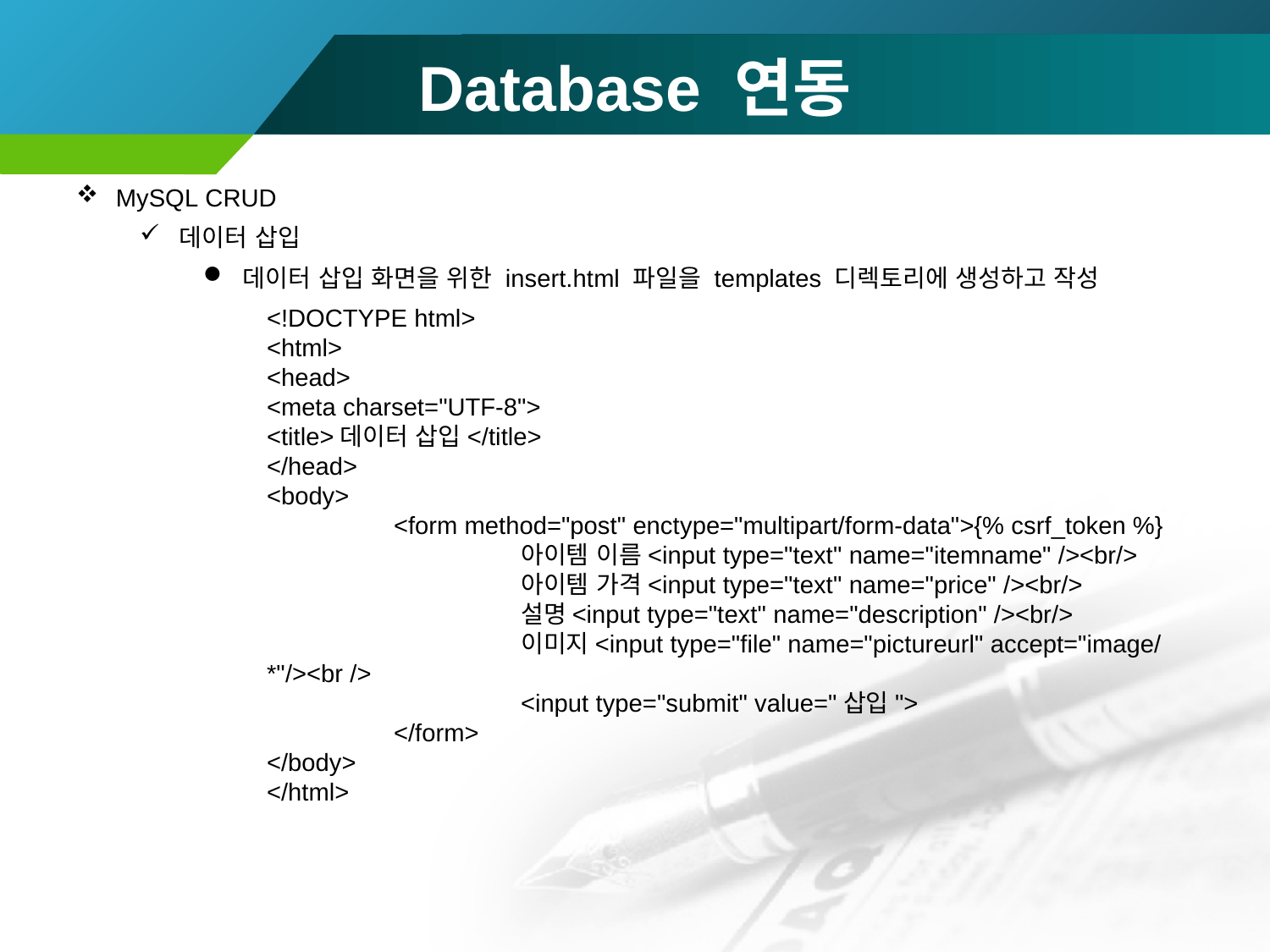

# Database 연동
MySQL CRUD
데이터 삽입
데이터 삽입 화면을 위한 insert.html 파일을 templates 디렉토리에 생성하고 작성
<!DOCTYPE html>
<html>
<head>
<meta charset="UTF-8">
<title>데이터 삽입</title>
</head>
<body>
	<form method="post" enctype="multipart/form-data">{% csrf_token %}
		아이템 이름<input type="text" name="itemname" /><br/>
		아이템 가격<input type="text" name="price" /><br/>
		설명<input type="text" name="description" /><br/>
		이미지<input type="file" name="pictureurl" accept="image/*"/><br />
		<input type="submit" value="삽입">
	</form>
</body>
</html>